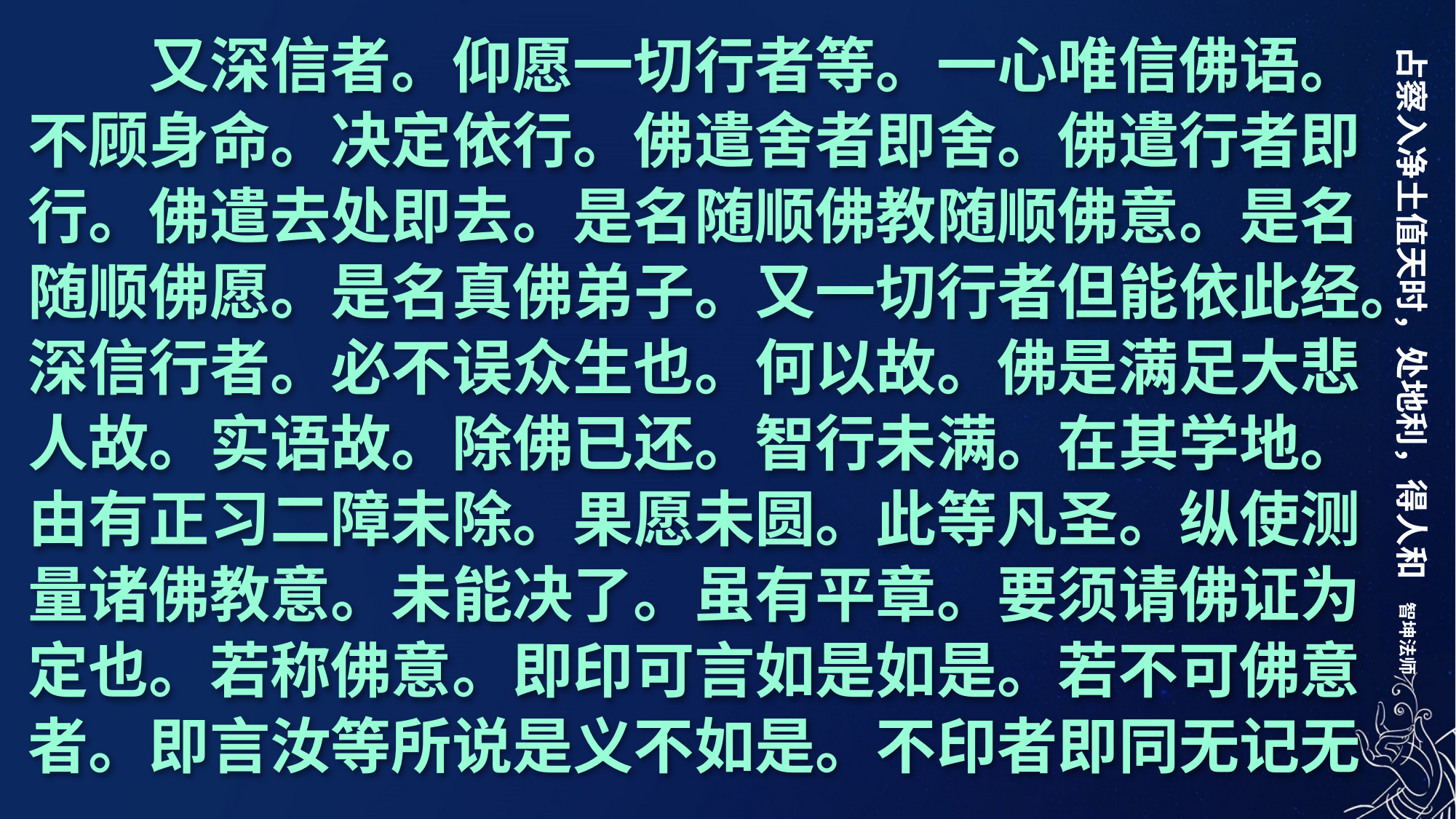

又深信者。仰愿一切行者等。一心唯信佛语。不顾身命。决定依行。佛遣舍者即舍。佛遣行者即行。佛遣去处即去。是名随顺佛教随顺佛意。是名随顺佛愿。是名真佛弟子。又一切行者但能依此经。深信行者。必不误众生也。何以故。佛是满足大悲人故。实语故。除佛已还。智行未满。在其学地。由有正习二障未除。果愿未圆。此等凡圣。纵使测量诸佛教意。未能决了。虽有平章。要须请佛证为定也。若称佛意。即印可言如是如是。若不可佛意者。即言汝等所说是义不如是。不印者即同无记无